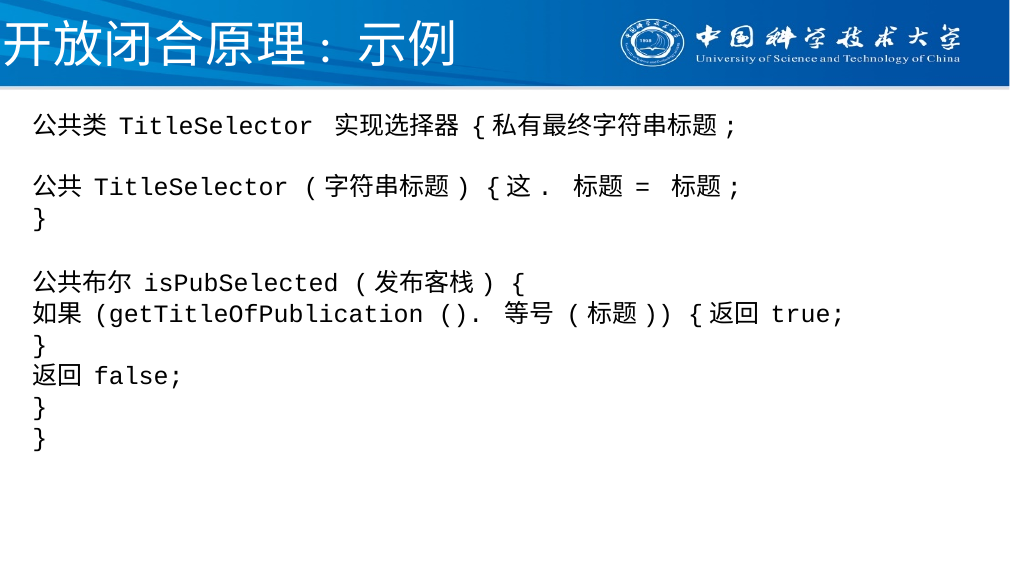

# 开放闭合原理: 示例
公共类 TitleSelector 实现选择器 {私有最终字符串标题;

公共 TitleSelector (字符串标题) {这. 标题 = 标题;
}

公共布尔 isPubSelected (发布客栈) {
如果 (getTitleOfPublication (). 等号 (标题)) {返回 true;
}
返回 false;
}
}